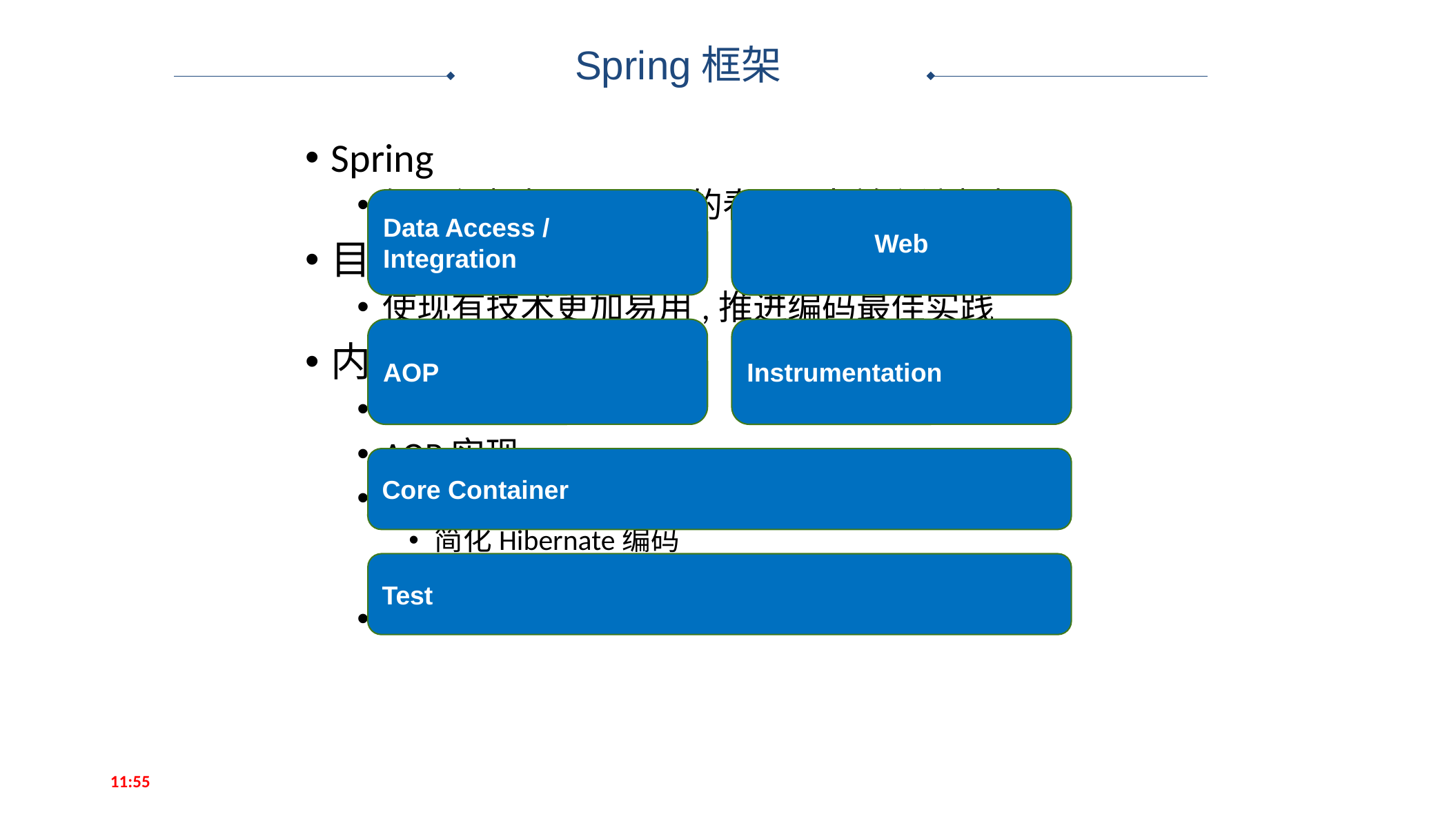

Spring框架
Spring
轻量级框架, Java EE的春天,当前主流框架
目标
使现有技术更加易用,推进编码最佳实践
内容
IoC容器
AOP实现
数据访问支持
简化Hibernate编码
声明式事务
Web集成
Data Access /
Integration
Web
AOP
Instrumentation
Core Container
Test
11:55